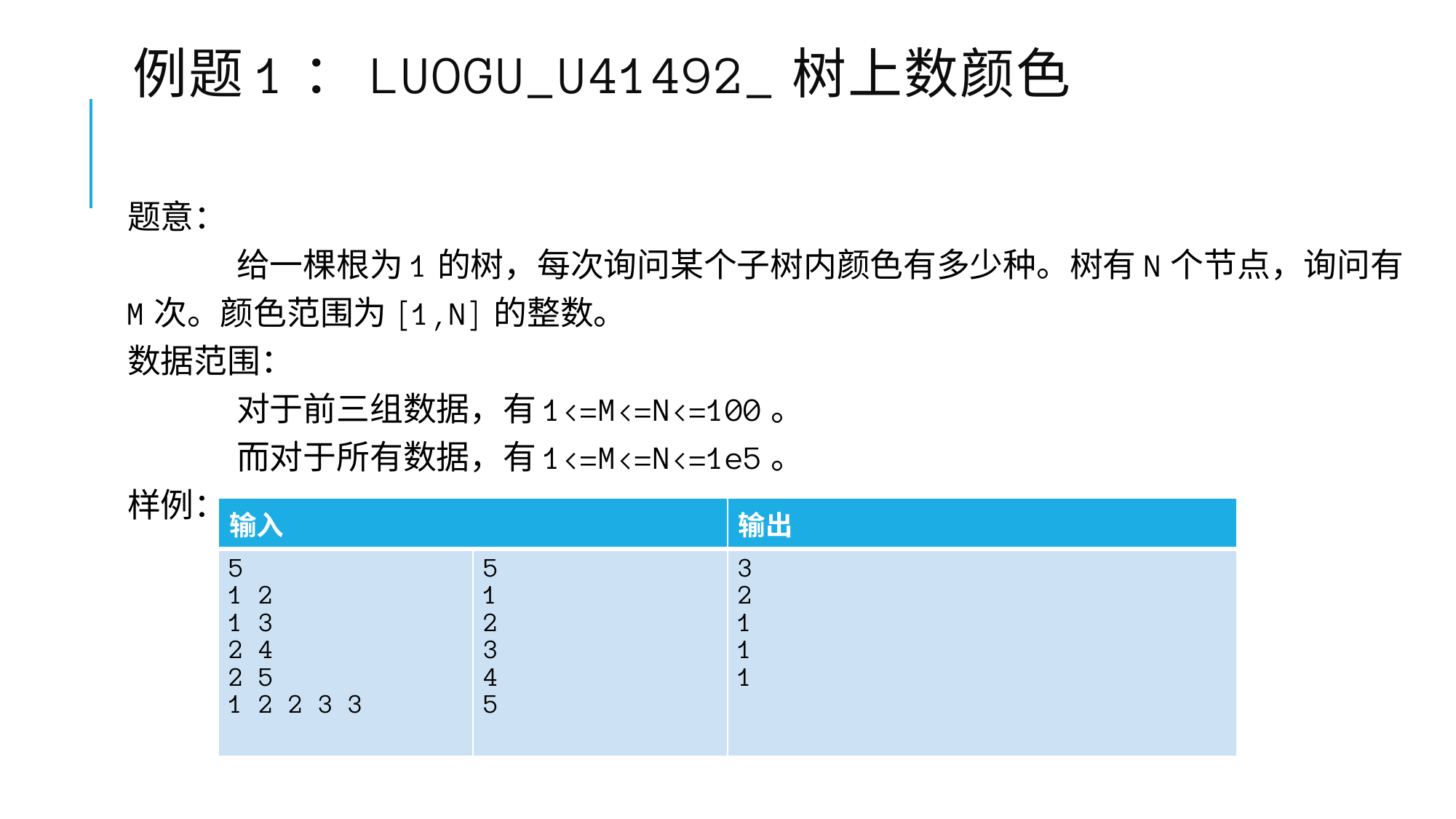

# 例题1：LUOGU_U41492_树上数颜色
题意：
	给一棵根为1的树，每次询问某个子树内颜色有多少种。树有N个节点，询问有M次。颜色范围为[1,N]的整数。
数据范围：
	对于前三组数据，有1<=M<=N<=100。
	而对于所有数据，有1<=M<=N<=1e5。
样例：

| 输入 |  | 输出 |
| --- | --- | --- |
| 5 1 2 1 3 2 4 2 5 1 2 2 3 3 | 5 1 2 3 4 5 | 3 2 1 1 1 |